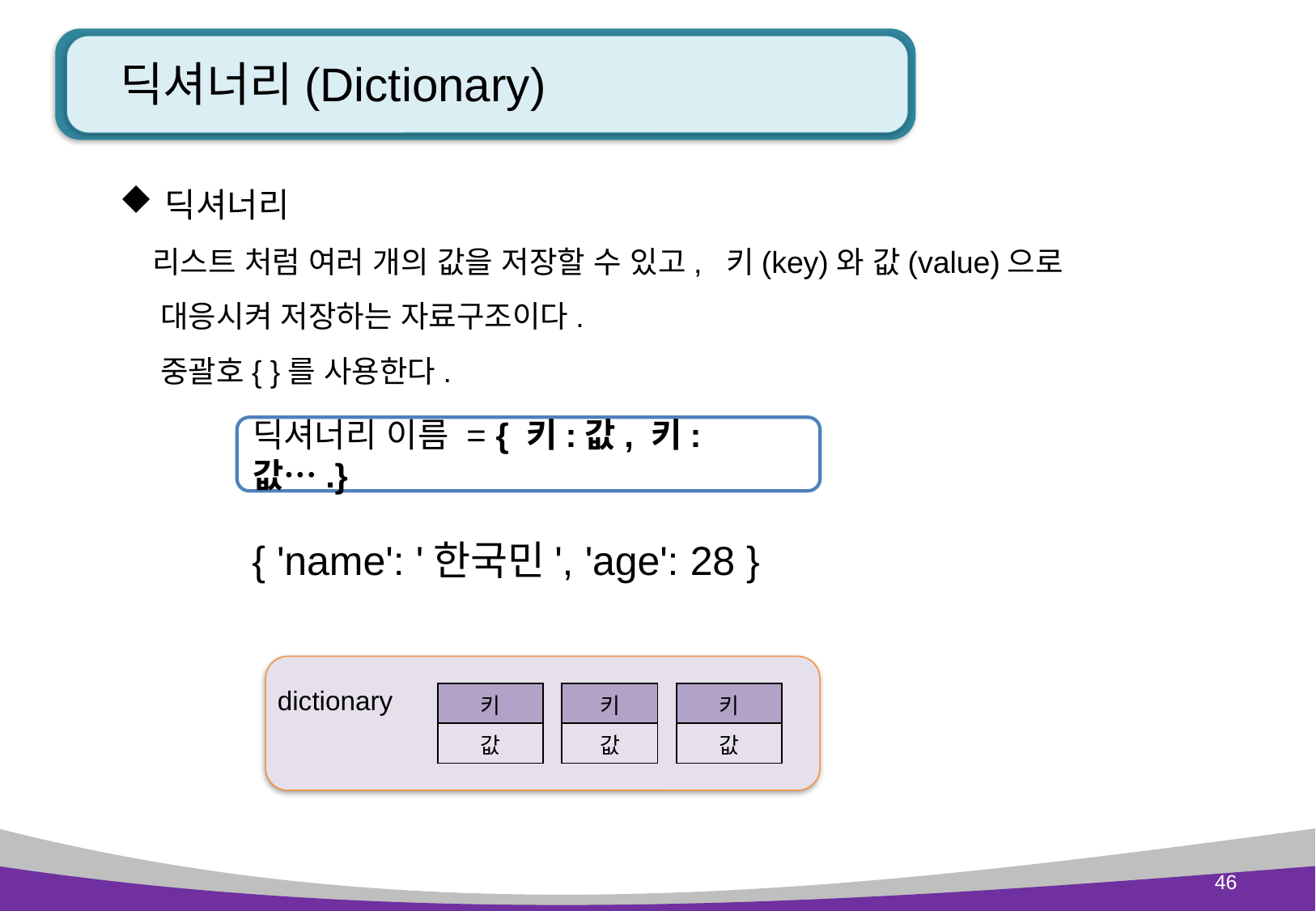

# 딕셔너리(Dictionary)
딕셔너리
   리스트 처럼 여러 개의 값을 저장할 수 있고,  키(key)와 값(value)으로
    대응시켜 저장하는 자료구조이다.
    중괄호{ }를 사용한다.
딕셔너리 이름 = { 키:값, 키:값….}
{ 'name': '한국민', 'age': 28 }

dictionary
| 키 |
| --- |
| 값 |
| 키 |
| --- |
| 값 |
| 키 |
| --- |
| 값 |
46